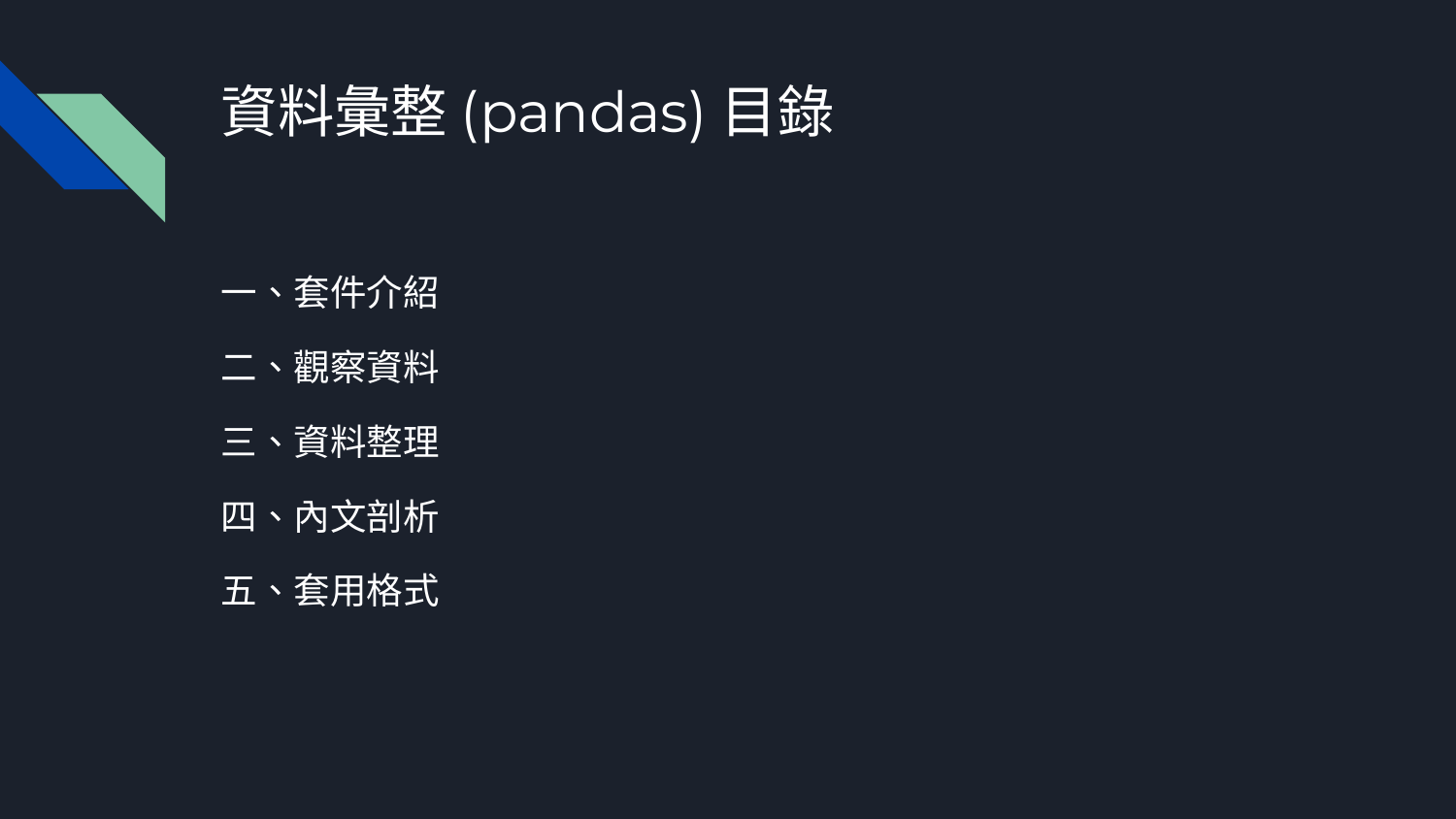

# 資料彙整(pandas)目錄
一、套件介紹
二、觀察資料
三、資料整理
四、內文剖析
五、套用格式